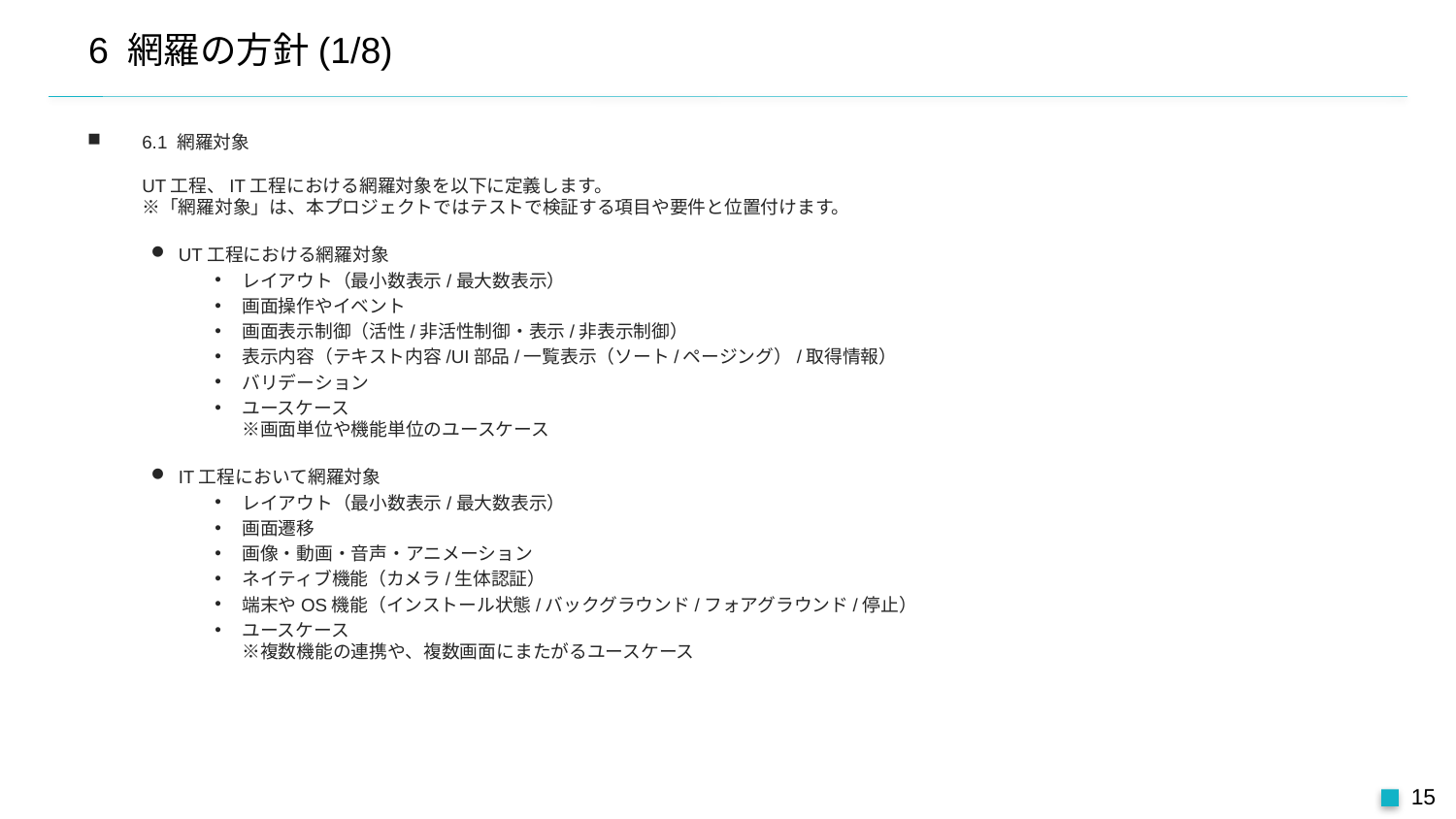

# 6 網羅の方針(1/8)
6.1 網羅対象
UT工程、IT工程における網羅対象を以下に定義します。
※「網羅対象」は、本プロジェクトではテストで検証する項目や要件と位置付けます。
UT工程における網羅対象
レイアウト（最小数表示/最大数表示）
画面操作やイベント
画面表示制御（活性/非活性制御・表示/非表示制御）
表示内容（テキスト内容/UI部品/一覧表示（ソート/ページング）/取得情報）
バリデーション
ユースケース
※画面単位や機能単位のユースケース
IT工程において網羅対象
レイアウト（最小数表示/最大数表示）
画面遷移
画像・動画・音声・アニメーション
ネイティブ機能（カメラ/生体認証）
端末やOS機能（インストール状態/バックグラウンド/フォアグラウンド/停止）
ユースケース
※複数機能の連携や、複数画面にまたがるユースケース